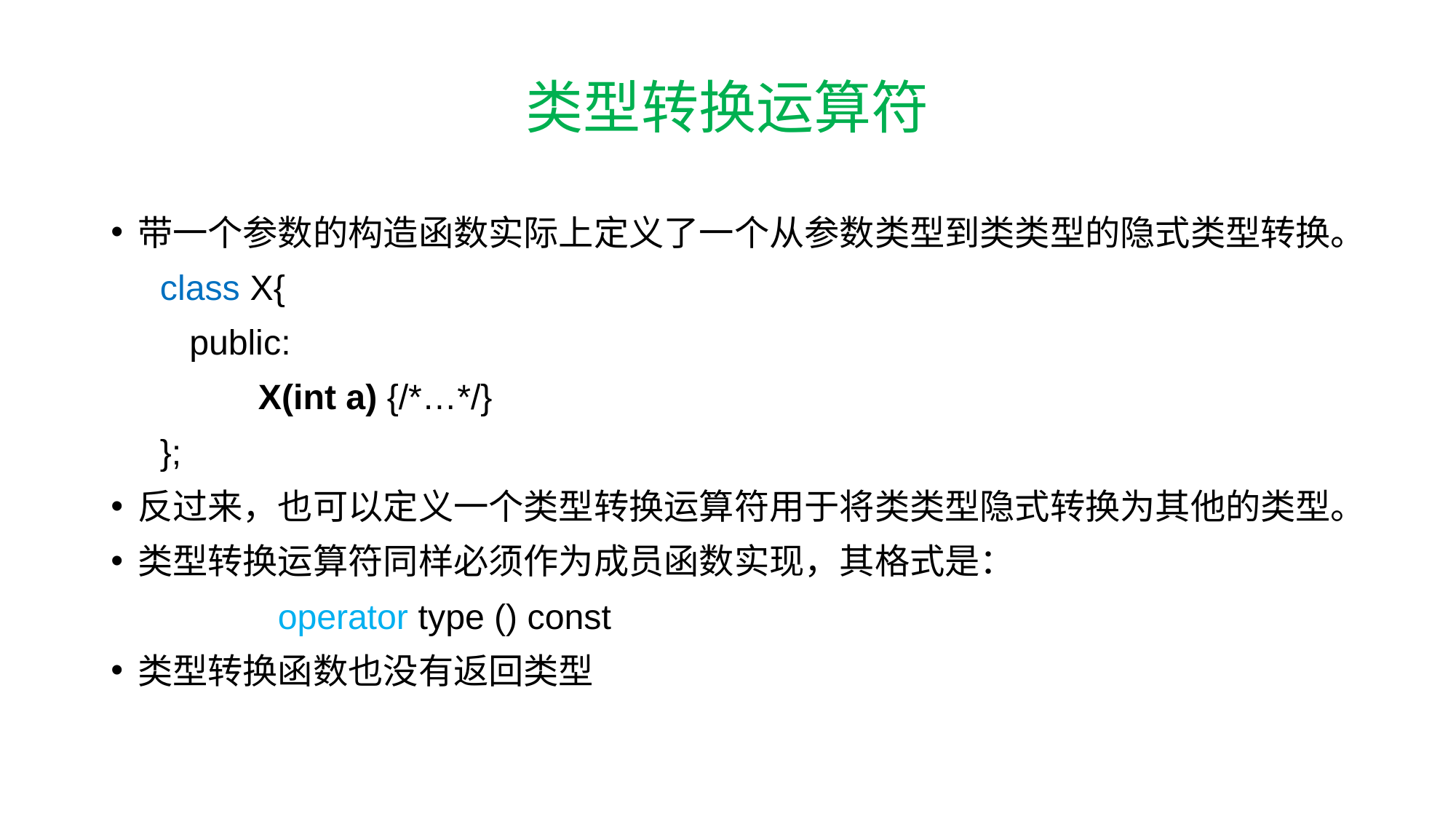

# 类型转换运算符
带一个参数的构造函数实际上定义了一个从参数类型到类类型的隐式类型转换。
     class X{
        public:
               X(int a) {/*…*/}
     };
反过来，也可以定义一个类型转换运算符用于将类类型隐式转换为其他的类型。
类型转换运算符同样必须作为成员函数实现，其格式是：
                 operator type () const
类型转换函数也没有返回类型